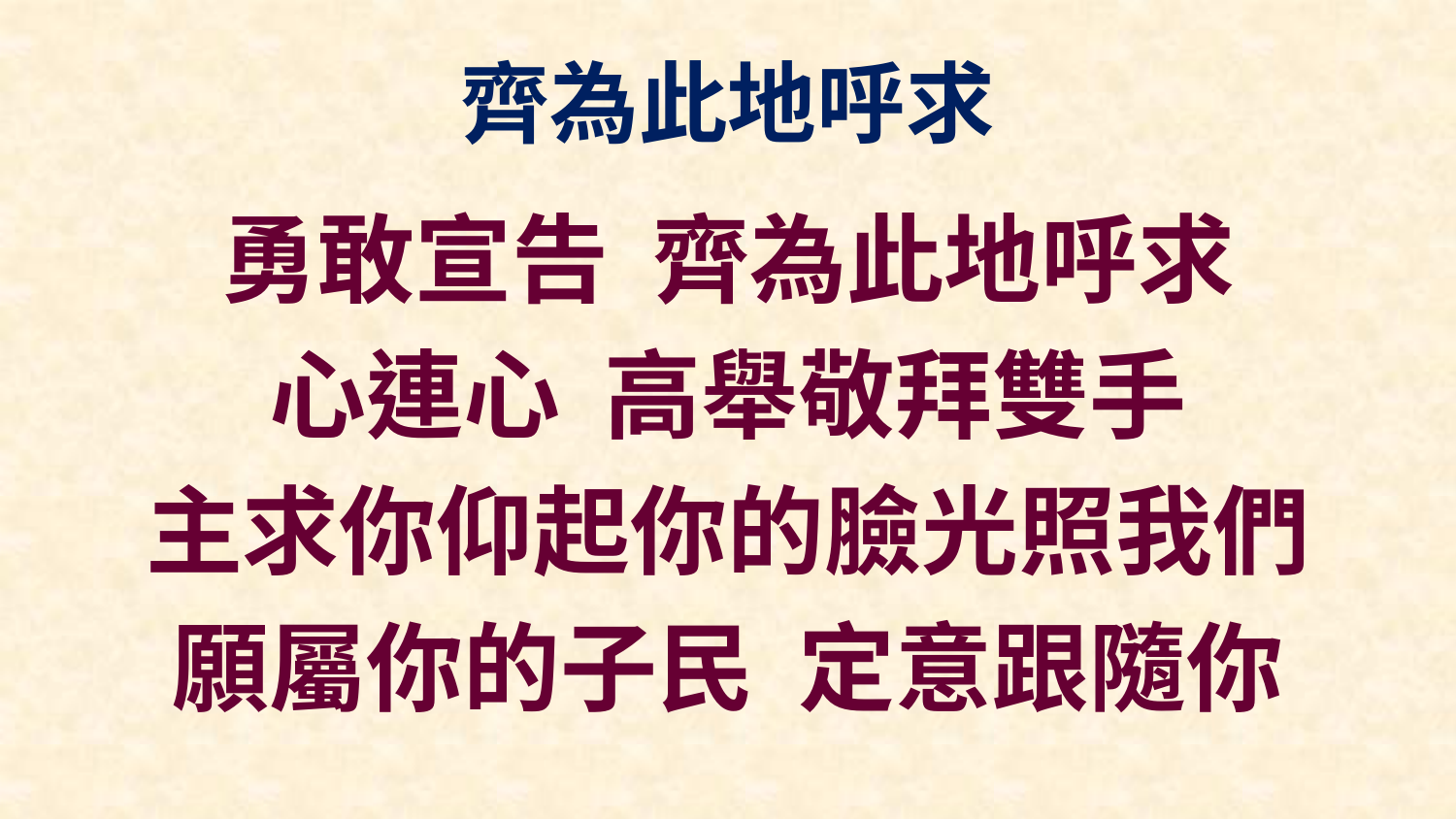

# 齊為此地呼求
勇敢宣告  齊為此地呼求
心連心  高舉敬拜雙手
主求你仰起你的臉光照我們
願屬你的子民  定意跟隨你